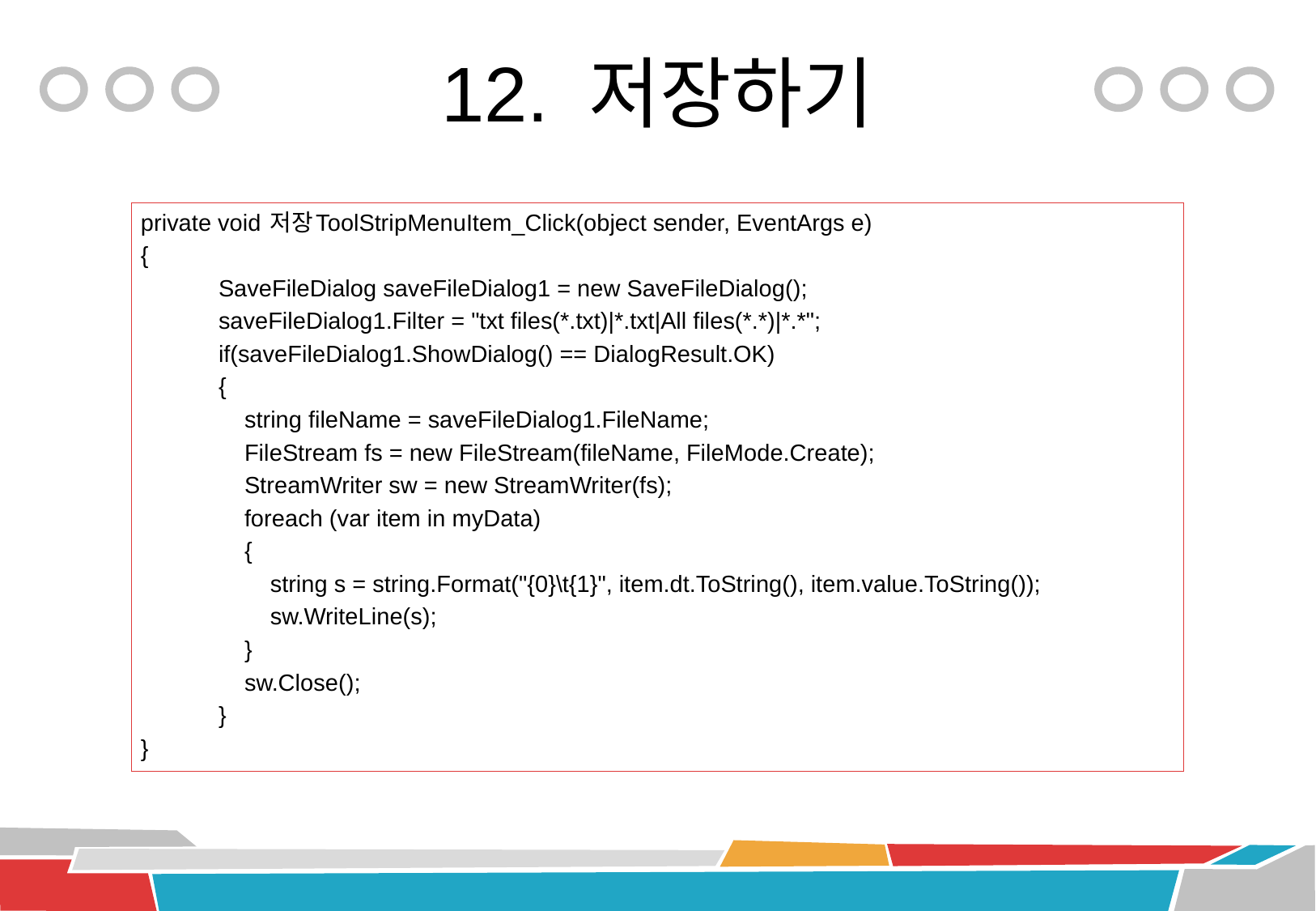

# 12. 저장하기
private void 저장ToolStripMenuItem_Click(object sender, EventArgs e)
{
            SaveFileDialog saveFileDialog1 = new SaveFileDialog();
            saveFileDialog1.Filter = "txt files(*.txt)|*.txt|All files(*.*)|*.*";
            if(saveFileDialog1.ShowDialog() == DialogResult.OK)
            {
                string fileName = saveFileDialog1.FileName;
                FileStream fs = new FileStream(fileName, FileMode.Create);
                StreamWriter sw = new StreamWriter(fs);
                foreach (var item in myData)
                {
                    string s = string.Format("{0}\t{1}", item.dt.ToString(), item.value.ToString());
                    sw.WriteLine(s);
                }
                sw.Close();
            }
}